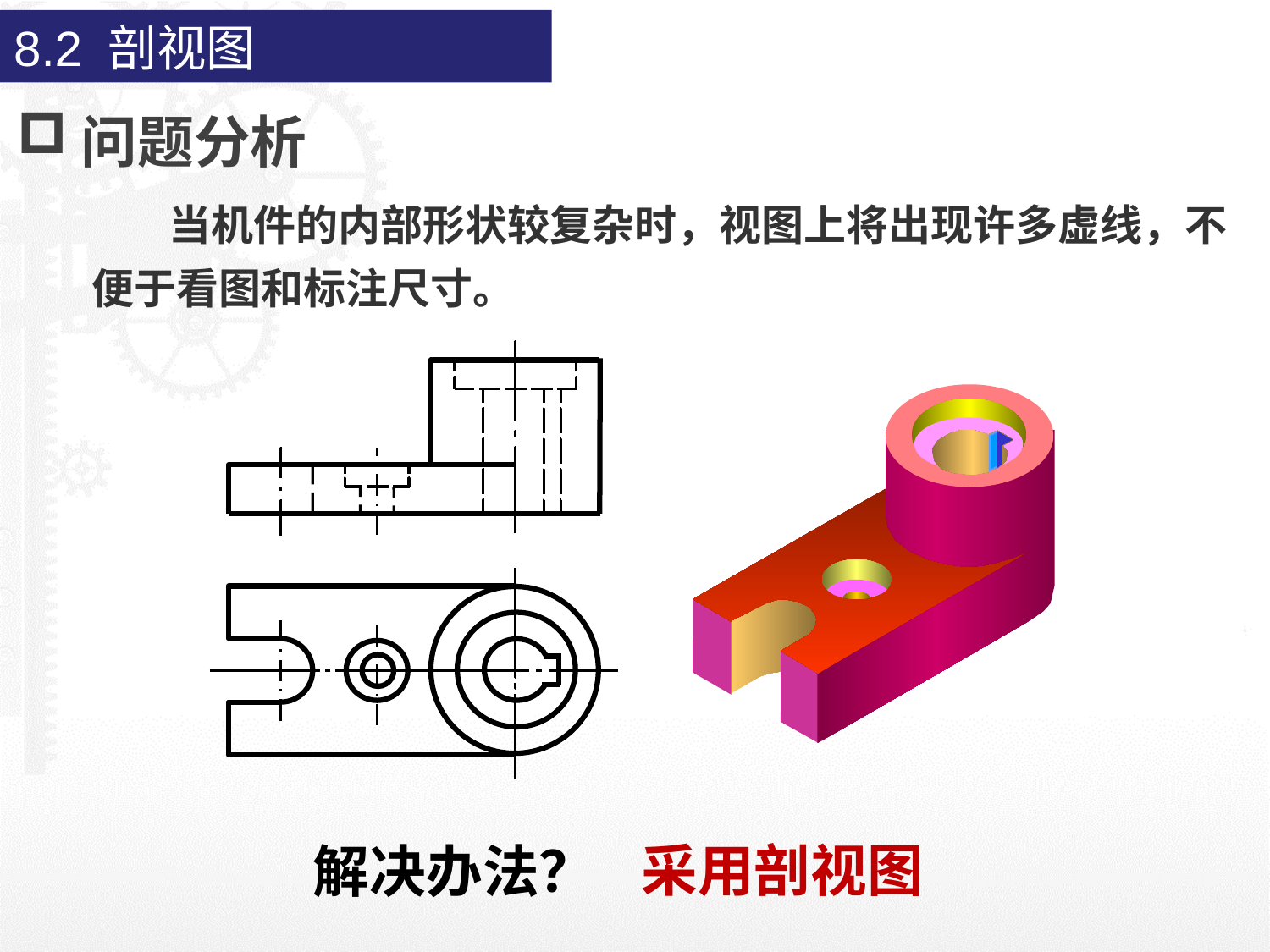

8.2 剖视图
问题分析
       当机件的内部形状较复杂时，视图上将出现许多虚线，不便于看图和标注尺寸。

采用剖视图
解决办法？